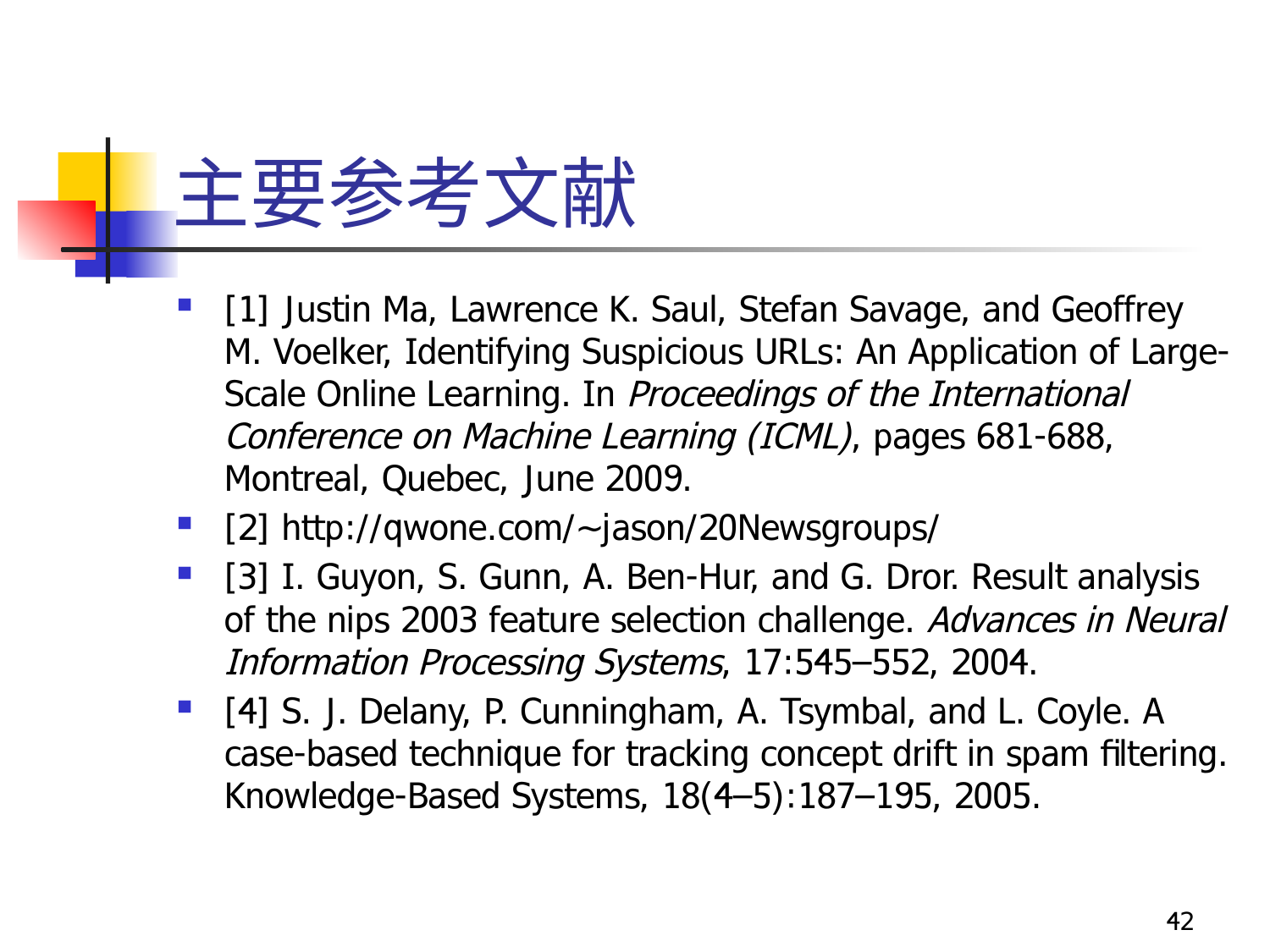

# 主要参考文献
[1] Justin Ma, Lawrence K. Saul, Stefan Savage, and Geoffrey M. Voelker, Identifying Suspicious URLs: An Application of Large-Scale Online Learning. In Proceedings of the International Conference on Machine Learning (ICML), pages 681-688, Montreal, Quebec, June 2009.
[2] http://qwone.com/~jason/20Newsgroups/
[3] I. Guyon, S. Gunn, A. Ben-Hur, and G. Dror. Result analysis of the nips 2003 feature selection challenge. Advances in Neural Information Processing Systems, 17:545–552, 2004.
[4] S. J. Delany, P. Cunningham, A. Tsymbal, and L. Coyle. A case-based technique for tracking concept drift in spam filtering. Knowledge-Based Systems, 18(4–5):187–195, 2005.
42